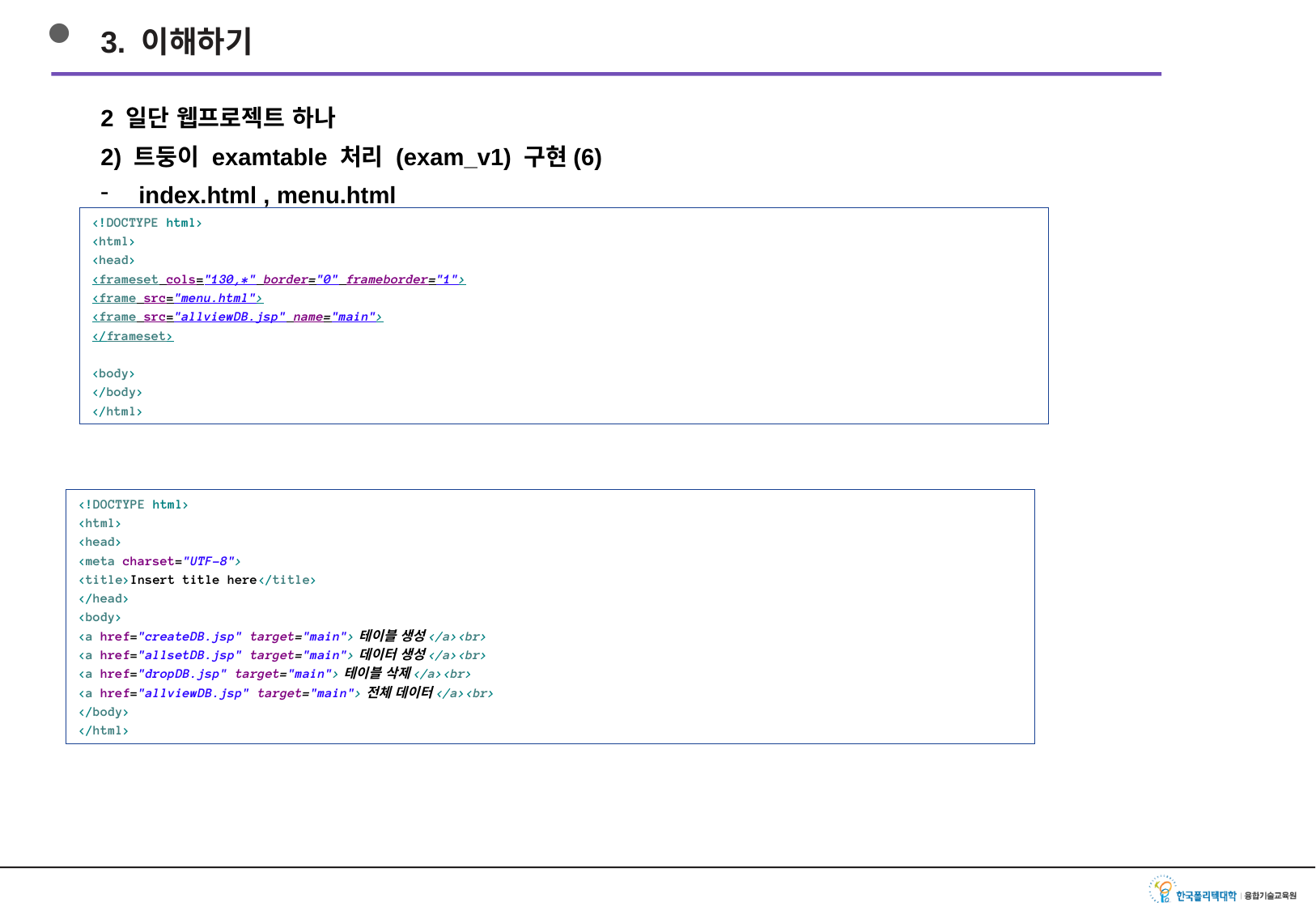

3. 이해하기
2 일단 웹프로젝트 하나
2) 트둥이 examtable 처리 (exam_v1) 구현(6)
index.html , menu.html
<!DOCTYPE html>
<html>
<head>
<frameset cols="130,*" border="0" frameborder="1">
<frame src="menu.html">
<frame src="allviewDB.jsp" name="main">
</frameset>

<body>
</body>
</html>
<!DOCTYPE html>
<html>
<head>
<meta charset="UTF-8">
<title>Insert title here</title>
</head>
<body>
<a href="createDB.jsp" target="main">테이블 생성</a><br>
<a href="allsetDB.jsp" target="main">데이터 생성</a><br>
<a href="dropDB.jsp" target="main">테이블 삭제</a><br>
<a href="allviewDB.jsp" target="main">전체 데이터</a><br>
</body>
</html>